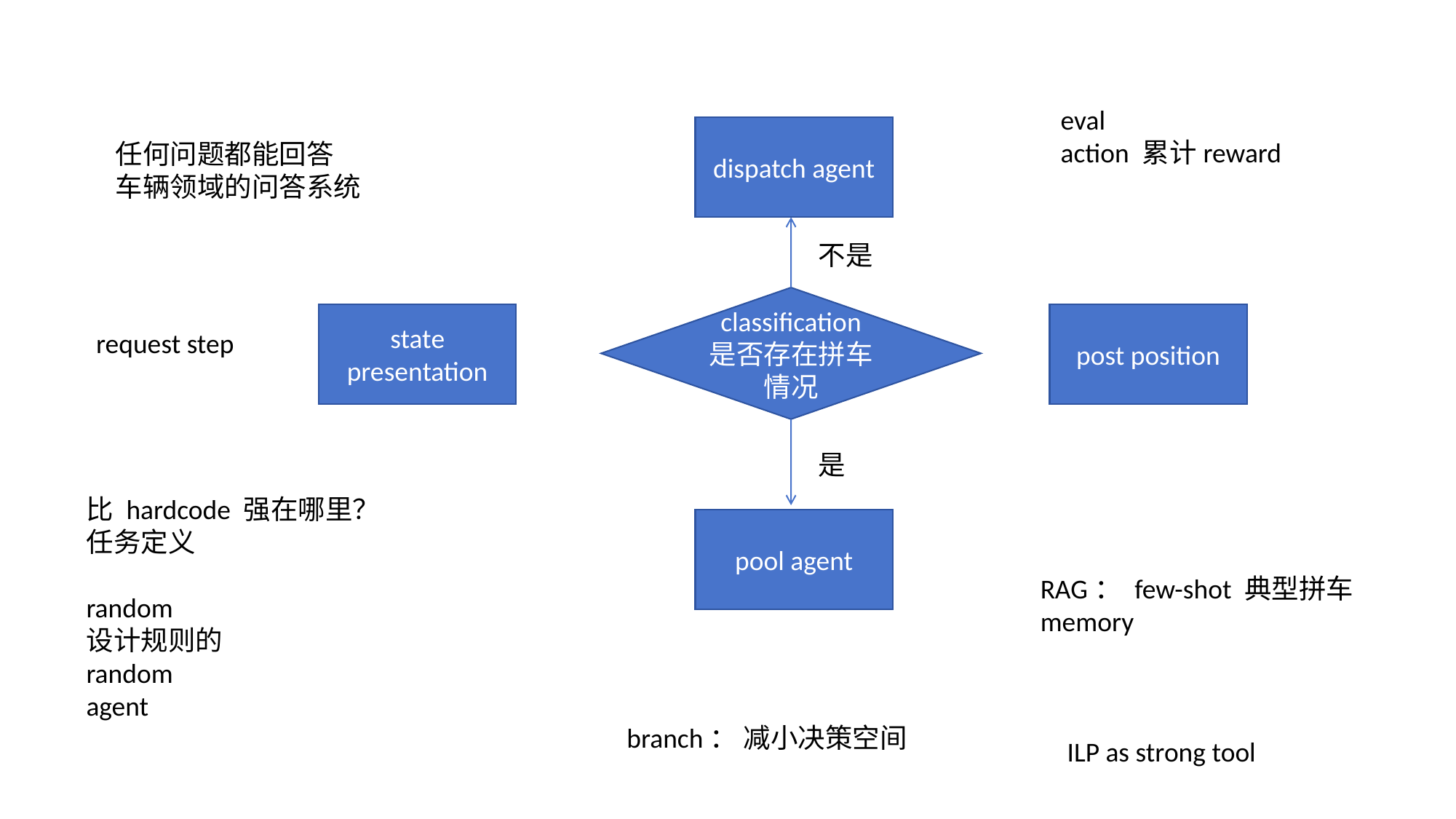

eval
action 累计reward
dispatch agent
任何问题都能回答
车辆领域的问答系统
不是
classification
是否存在拼车情况
state presentation
post position
request step
是
比 hardcode 强在哪里？
任务定义

random
设计规则的
random
agent

pool agent
RAG： few-shot 典型拼车
memory
branch： 减小决策空间
ILP as strong tool